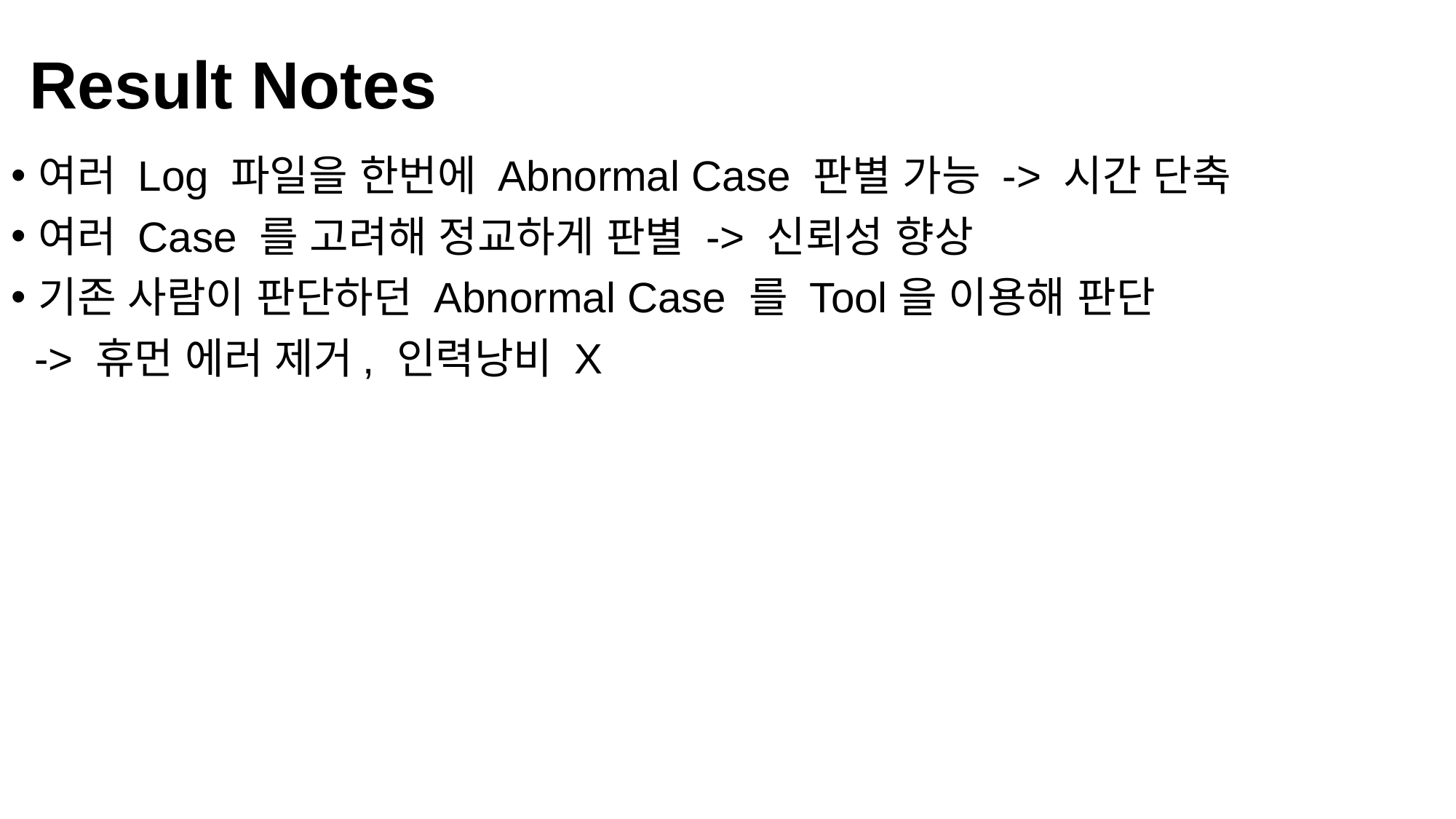

# Result Notes
여러 Log 파일을 한번에 Abnormal Case 판별 가능 -> 시간 단축
여러 Case 를 고려해 정교하게 판별 -> 신뢰성 향상
기존 사람이 판단하던 Abnormal Case 를 Tool을 이용해 판단
  -> 휴먼 에러 제거, 인력낭비 X